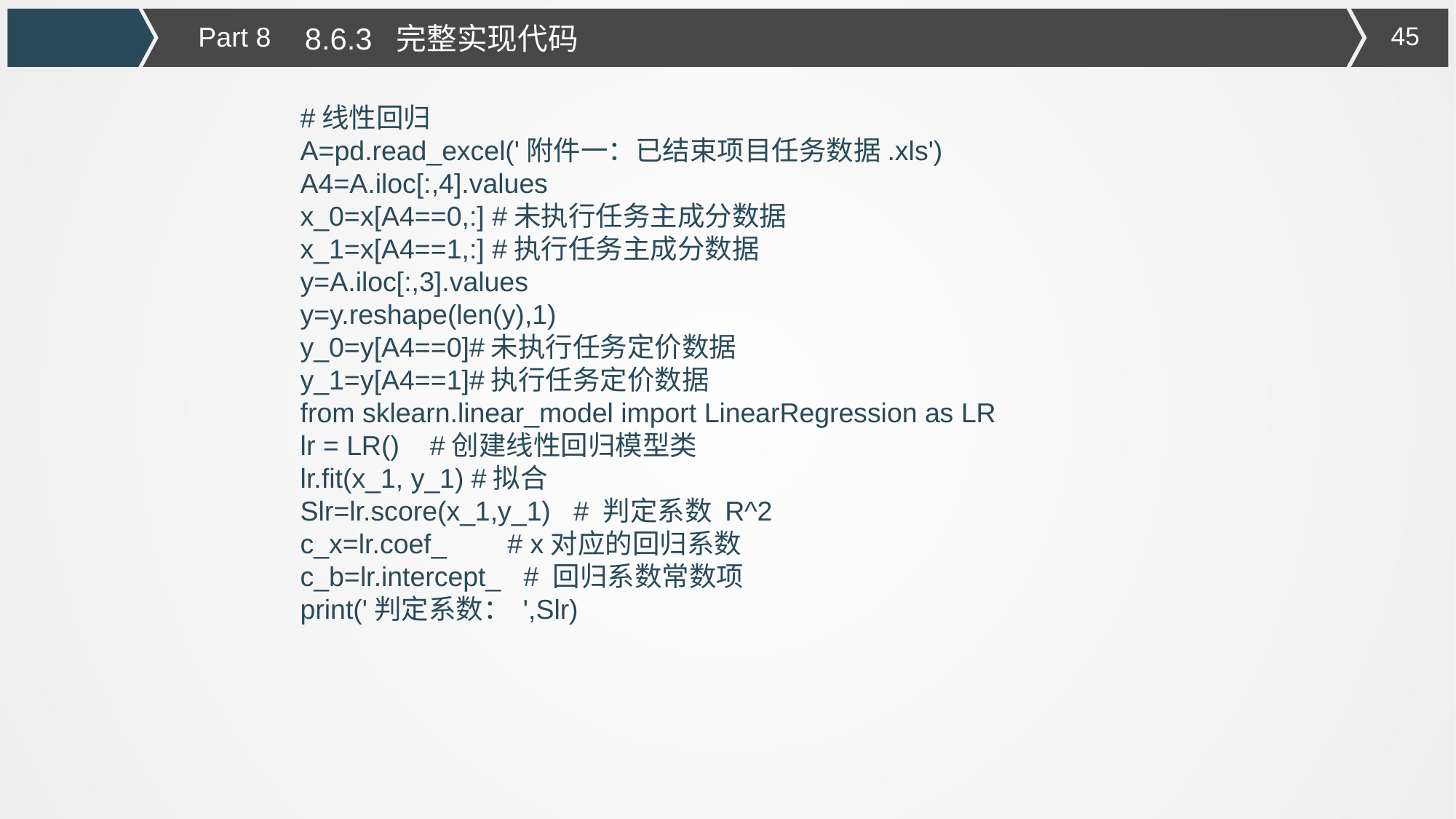

Part 8
8.6.3  完整实现代码
#线性回归
A=pd.read_excel('附件一：已结束项目任务数据.xls')
A4=A.iloc[:,4].values
x_0=x[A4==0,:] #未执行任务主成分数据
x_1=x[A4==1,:] #执行任务主成分数据
y=A.iloc[:,3].values
y=y.reshape(len(y),1)
y_0=y[A4==0]#未执行任务定价数据
y_1=y[A4==1]#执行任务定价数据
from sklearn.linear_model import LinearRegression as LR
lr = LR()    #创建线性回归模型类
lr.fit(x_1, y_1) #拟合
Slr=lr.score(x_1,y_1)   # 判定系数 R^2
c_x=lr.coef_        # x对应的回归系数
c_b=lr.intercept_   # 回归系数常数项
print('判定系数： ',Slr)